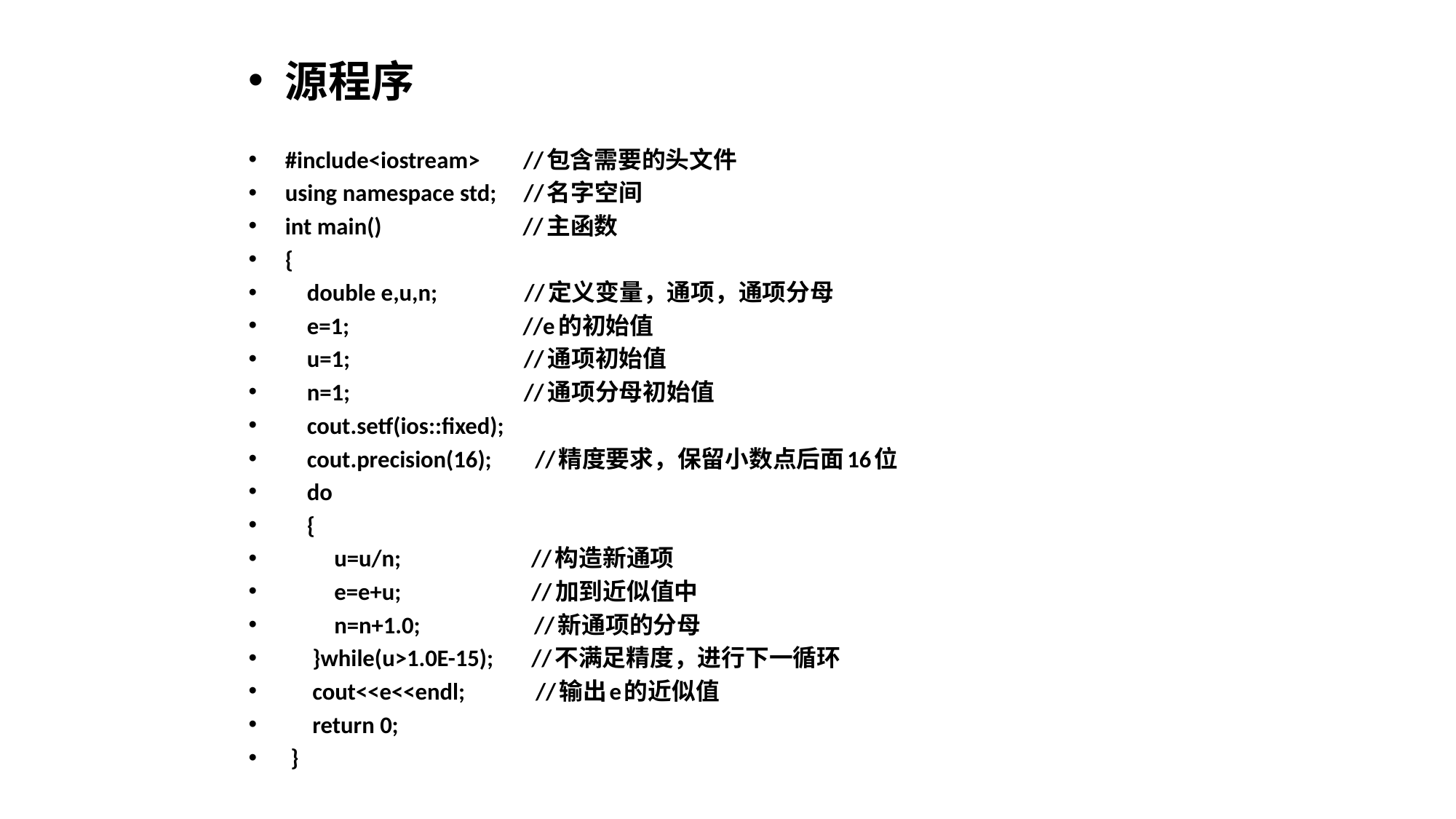

源程序

#include<iostream>        //包含需要的头文件
using namespace std;     //名字空间
int main()                          //主函数
{
    double e,u,n;                //定义变量，通项，通项分母
    e=1;                                //e的初始值
    u=1;                                //通项初始值
    n=1;                                //通项分母初始值
    cout.setf(ios::fixed);
    cout.precision(16);        //精度要求，保留小数点后面16位
    do
    {
         u=u/n;                        //构造新通项
         e=e+u;                        //加到近似值中
         n=n+1.0;                     //新通项的分母
     }while(u>1.0E-15);       //不满足精度，进行下一循环
     cout<<e<<endl;             //输出e的近似值
     return 0;
 }